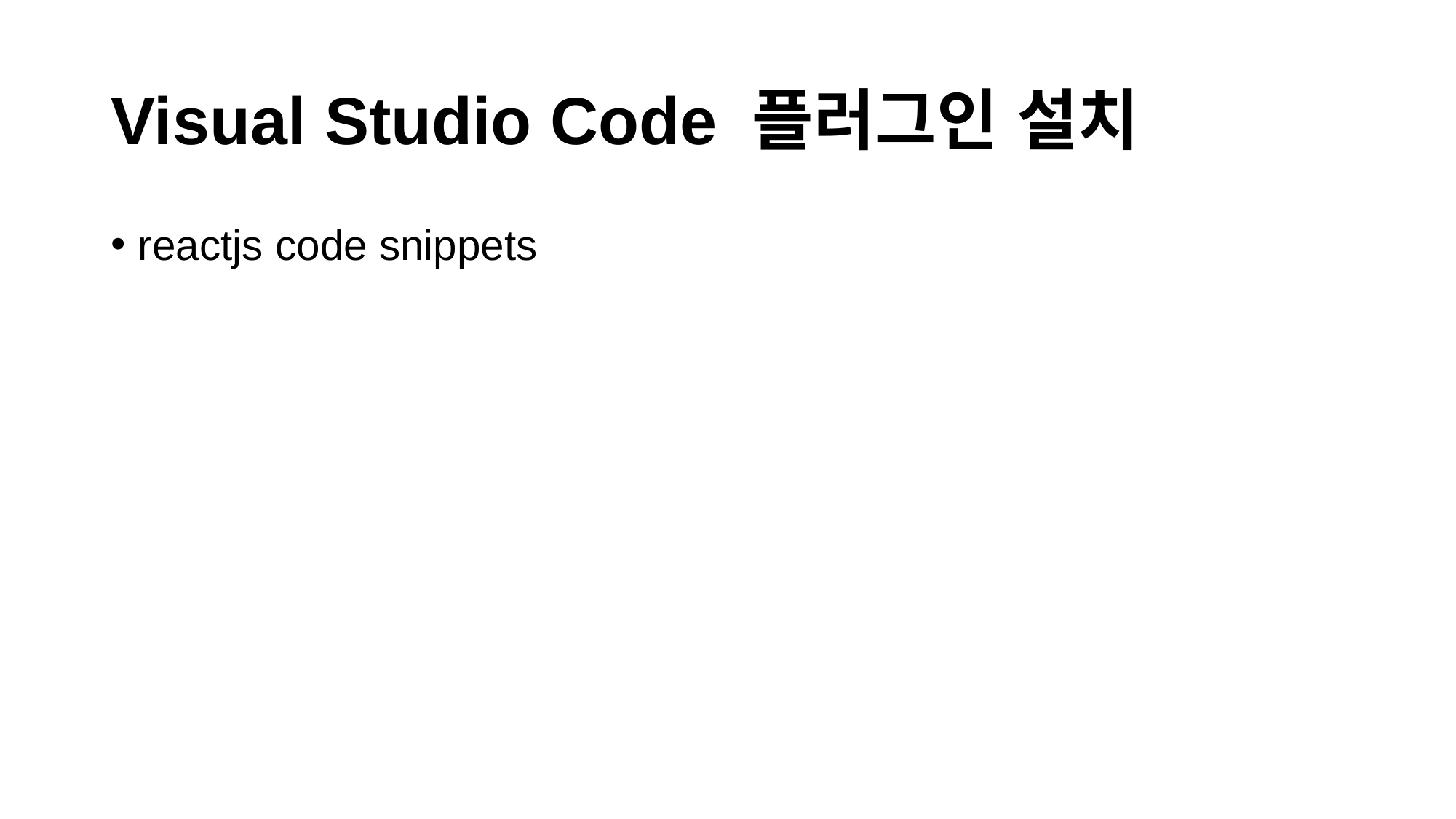

# Visual Studio Code 플러그인 설치
reactjs code snippets